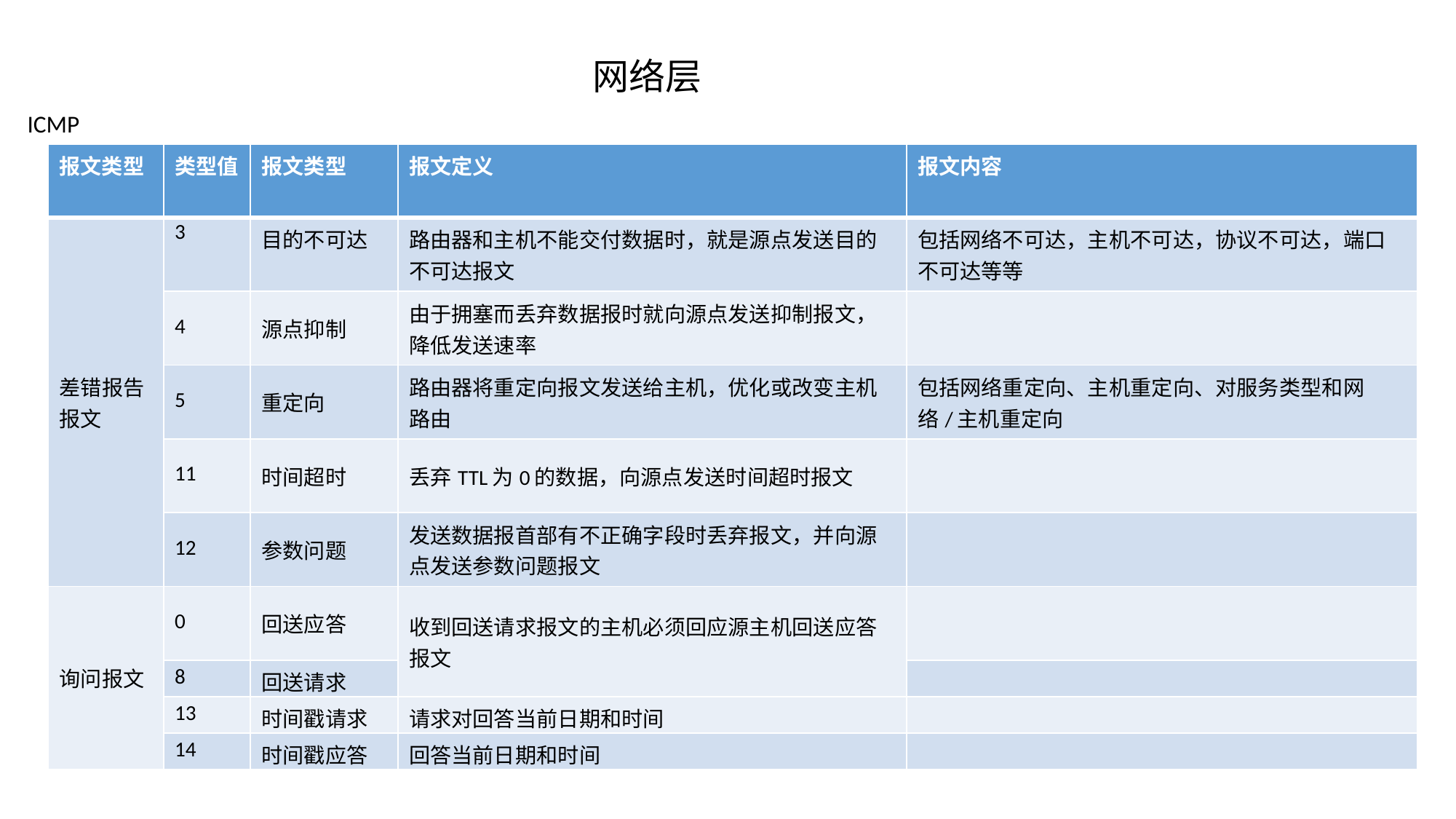

网络层
ICMP
| 报文类型 | 类型值 | 报文类型 | 报文定义 | 报文内容 |
| --- | --- | --- | --- | --- |
| 差错报告报文 | 3 | 目的不可达 | 路由器和主机不能交付数据时，就是源点发送目的不可达报文 | 包括网络不可达，主机不可达，协议不可达，端口不可达等等 |
|  | 4 | 源点抑制 | 由于拥塞而丢弃数据报时就向源点发送抑制报文，降低发送速率 |  |
|  | 5 | 重定向 | 路由器将重定向报文发送给主机，优化或改变主机路由 | 包括网络重定向、主机重定向、对服务类型和网络/主机重定向 |
|  | 11 | 时间超时 | 丢弃TTL为0的数据，向源点发送时间超时报文 |  |
|  | 12 | 参数问题 | 发送数据报首部有不正确字段时丢弃报文，并向源点发送参数问题报文 |  |
| 询问报文 | 0 | 回送应答 | 收到回送请求报文的主机必须回应源主机回送应答报文 |  |
|  | 8 | 回送请求 |  |  |
|  | 13 | 时间戳请求 | 请求对回答当前日期和时间 |  |
|  | 14 | 时间戳应答 | 回答当前日期和时间 |  |